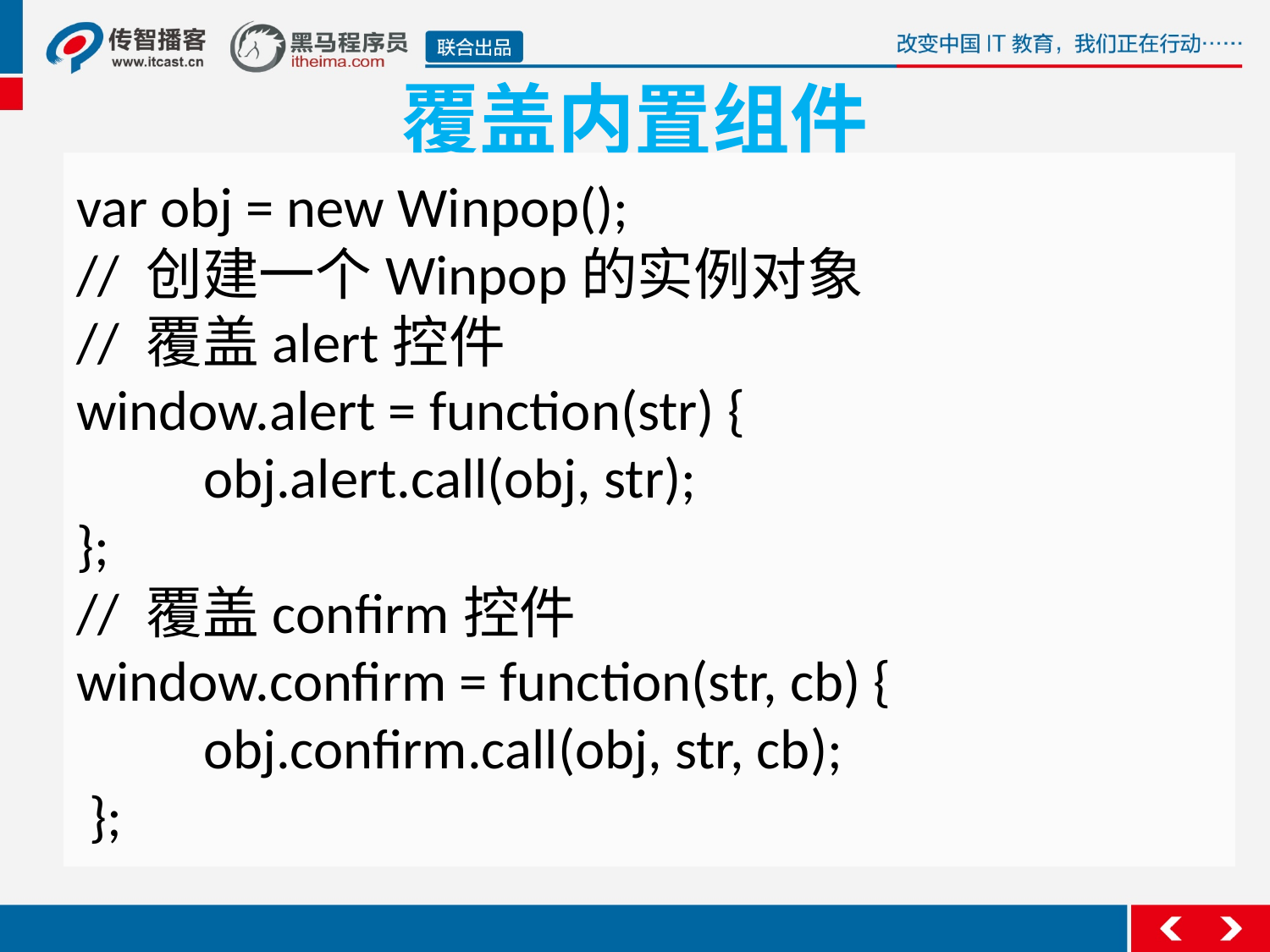

# 覆盖内置组件
var obj = new Winpop();
// 创建一个Winpop的实例对象
// 覆盖alert控件
window.alert = function(str) {
 	obj.alert.call(obj, str);
};
// 覆盖confirm控件
window.confirm = function(str, cb) {
 	obj.confirm.call(obj, str, cb);
 };